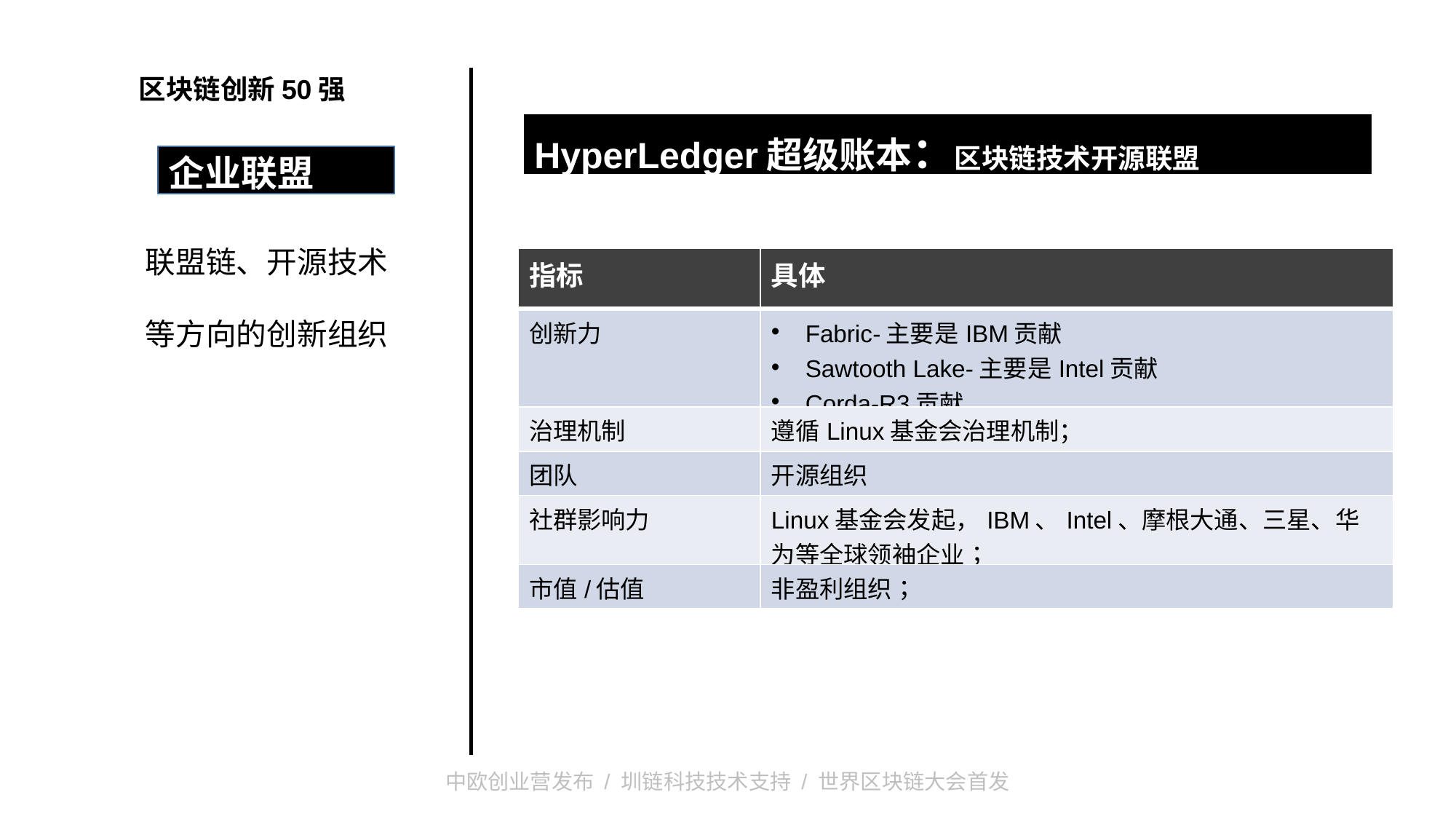

区块链创新50强
| HyperLedger超级账本：区块链技术开源联盟 |
| --- |
|  |
企业联盟
联盟链、开源技术
等方向的创新组织
| 指标 | 具体 |
| --- | --- |
| 创新力 | Fabric-主要是IBM贡献 Sawtooth Lake-主要是Intel贡献 Corda-R3贡献 |
| 治理机制 | 遵循Linux基金会治理机制； |
| 团队 | 开源组织 |
| 社群影响力 | Linux基金会发起，IBM、Intel、摩根大通、三星、华为等全球领袖企业； |
| 市值/估值 | 非盈利组织； |
中欧创业营发布 / 圳链科技技术支持 / 世界区块链大会首发